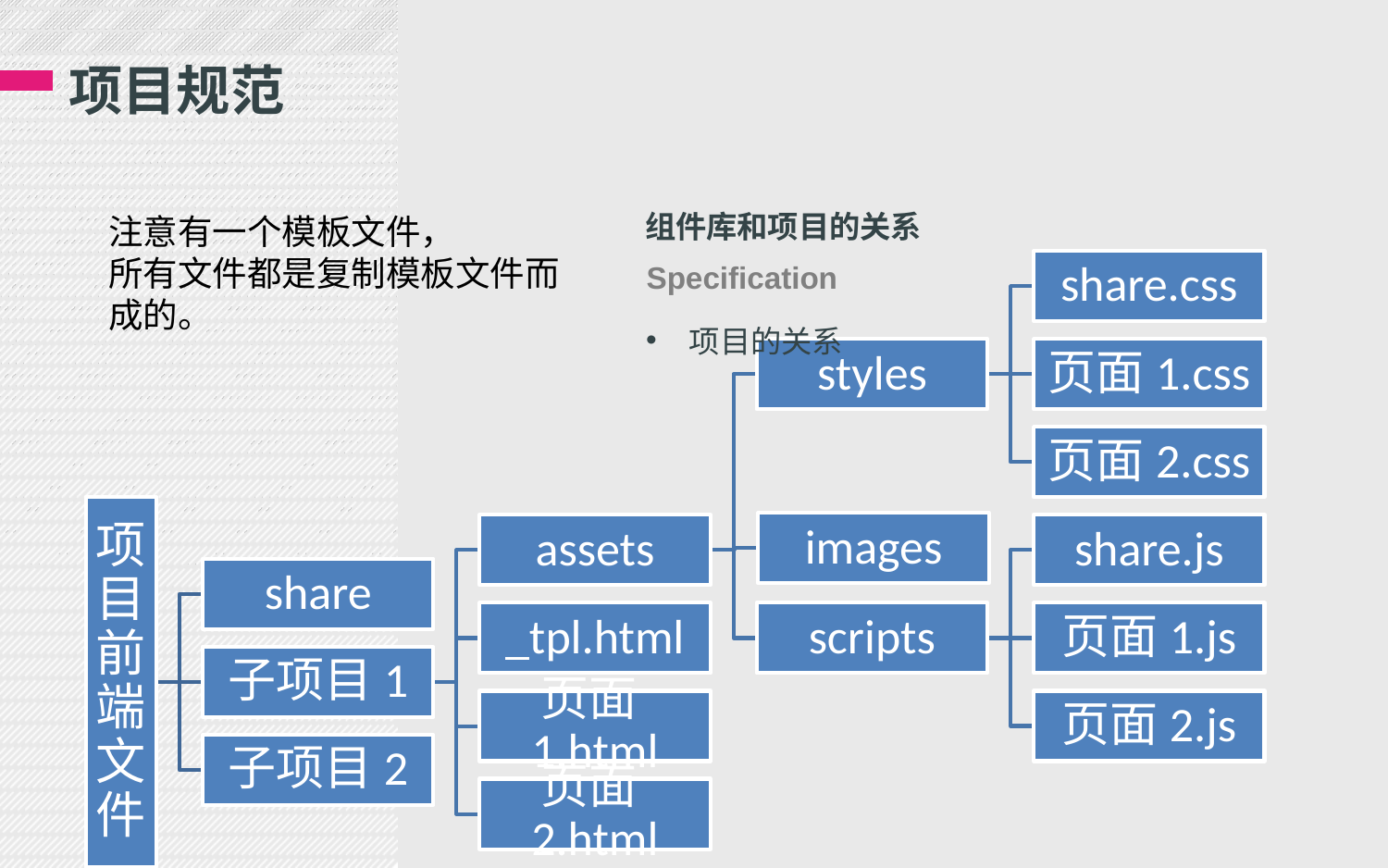

# 项目规范
组件库和项目的关系
注意有一个模板文件，
所有文件都是复制模板文件而成的。

项目前端文件
share
子项目1
assets
styles
share.css
页面1.css
页面2.css
scripts
share.js
页面1.js
页面2.js
images
_tpl.html
页面1.html
页面2.html
子项目2
Specification

项目的关系